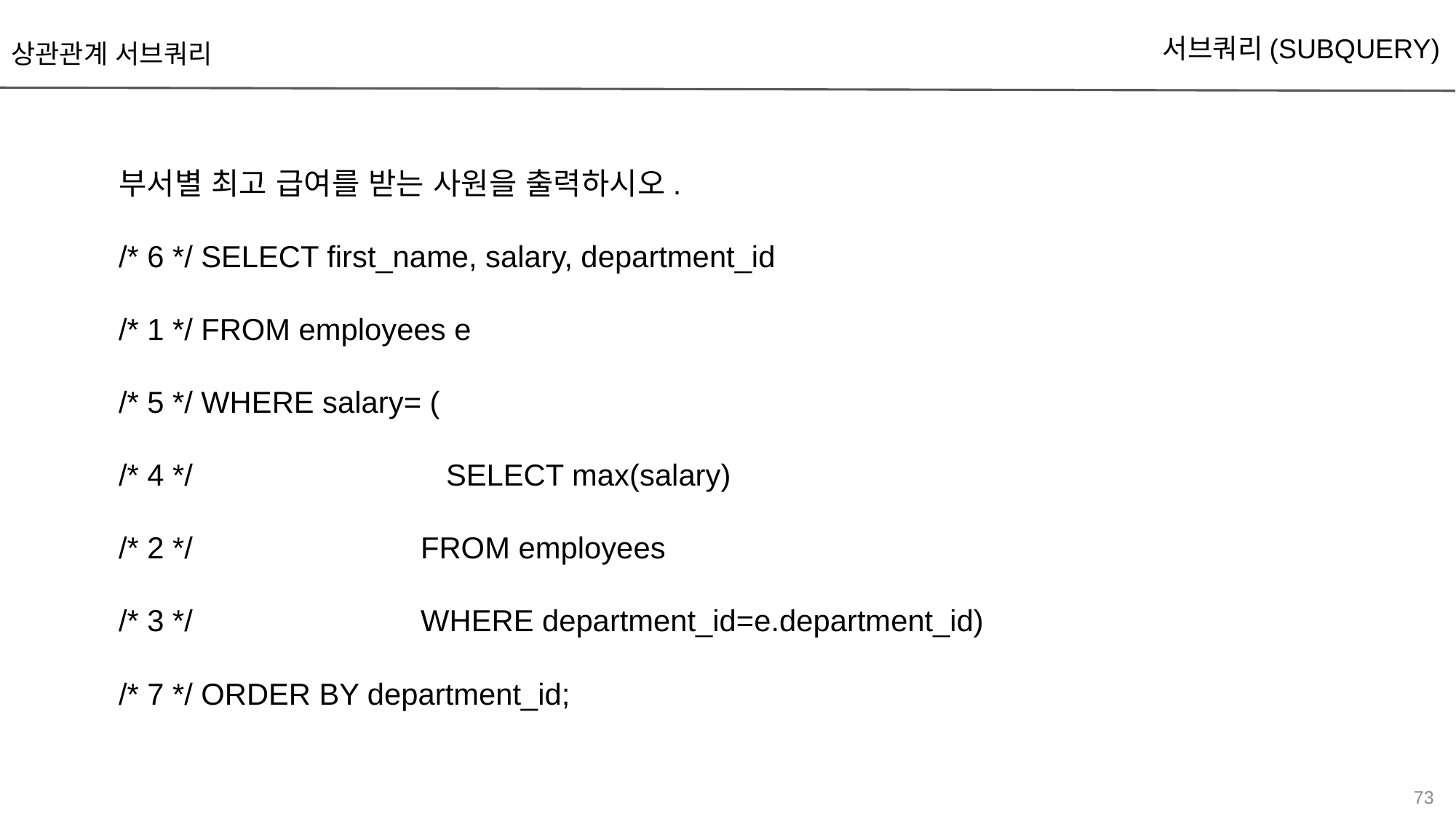

상관관계 서브쿼리
서브쿼리(SUBQUERY)
부서별 최고 급여를 받는 사원을 출력하시오.
/* 6 */ SELECT first_name, salary, department_id
/* 1 */ FROM employees e
/* 5 */ WHERE salary= (
/* 4 */			SELECT max(salary)
/* 2 */ 		          FROM employees
/* 3 */ 		          WHERE department_id=e.department_id)
/* 7 */ ORDER BY department_id;
73